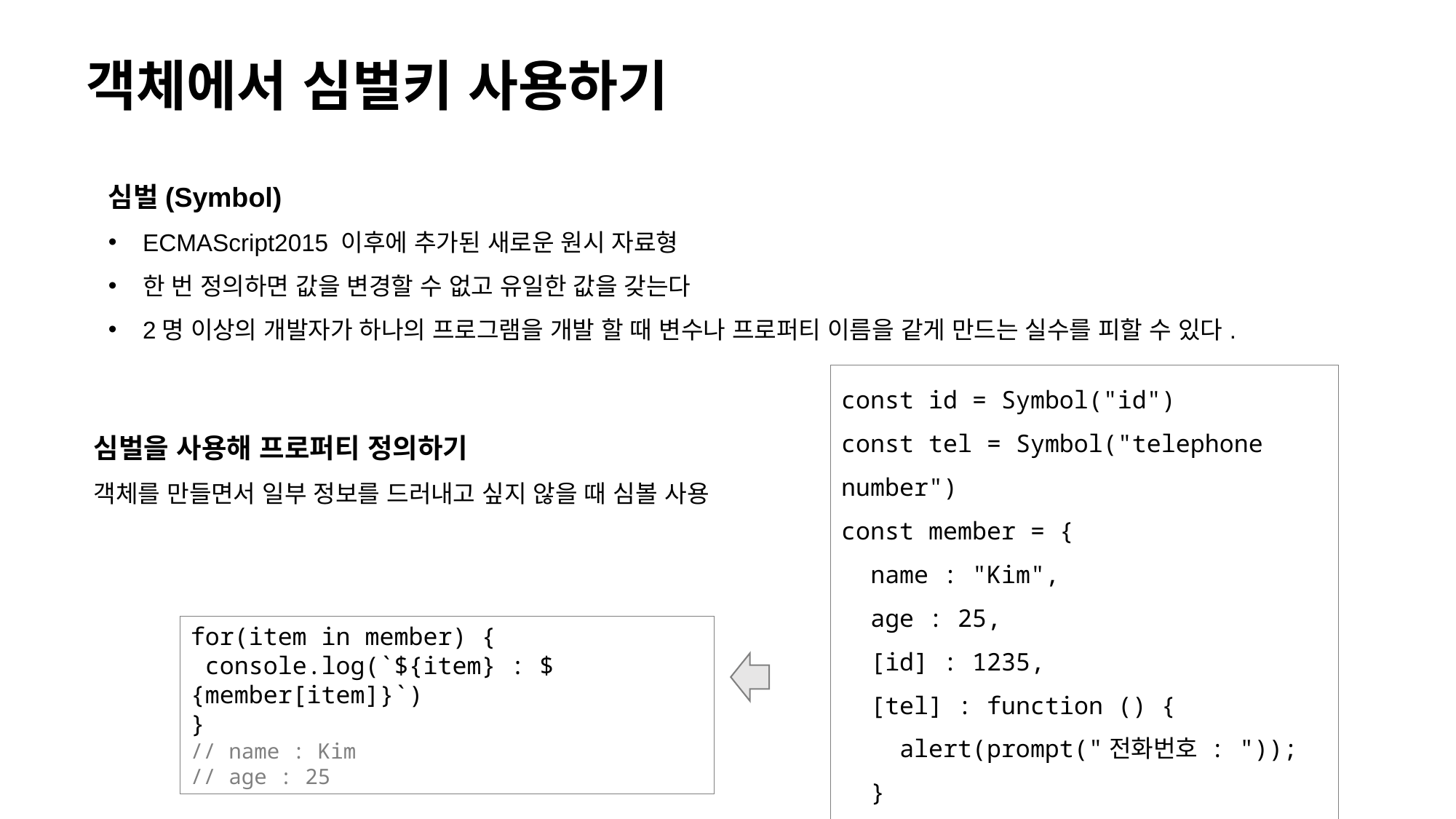

# 객체에서 심벌키 사용하기
심벌(Symbol)
ECMAScript2015 이후에 추가된 새로운 원시 자료형
한 번 정의하면 값을 변경할 수 없고 유일한 값을 갖는다
2명 이상의 개발자가 하나의 프로그램을 개발 할 때 변수나 프로퍼티 이름을 같게 만드는 실수를 피할 수 있다.
const id = Symbol("id")
const tel = Symbol("telephone number")
const member = {
  name : "Kim",
  age : 25,
  [id] : 1235,
  [tel] : function () {
    alert(prompt("전화번호 : "));
  }
}
심벌을 사용해 프로퍼티 정의하기
객체를 만들면서 일부 정보를 드러내고 싶지 않을 때 심볼 사용
for(item in member) {
 console.log(`${item} : ${member[item]}`)
}
// name : Kim
// age : 25